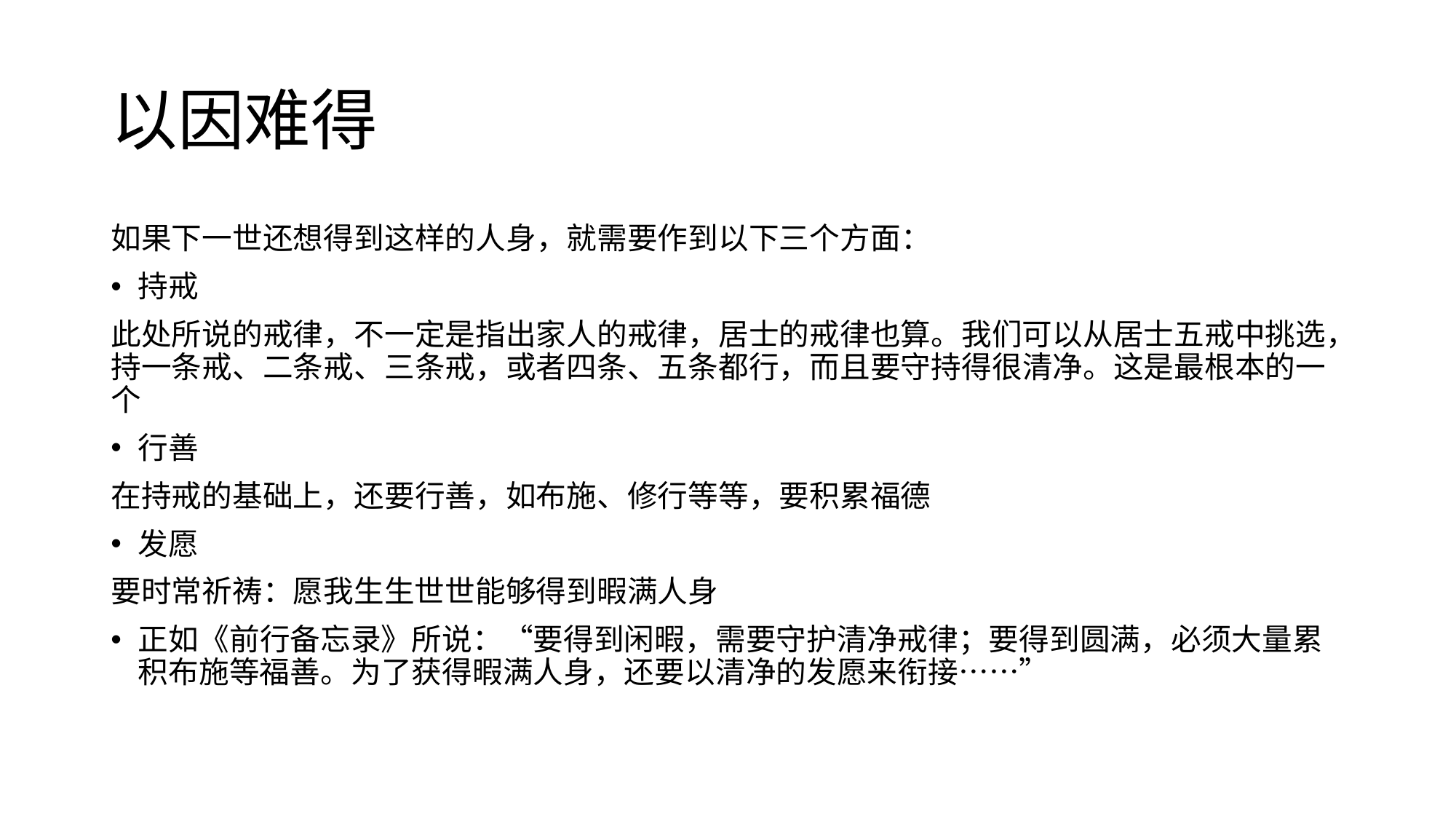

# 以因难得
如果下一世还想得到这样的人身，就需要作到以下三个方面：
持戒
此处所说的戒律，不一定是指出家人的戒律，居士的戒律也算。我们可以从居士五戒中挑选，持一条戒、二条戒、三条戒，或者四条、五条都行，而且要守持得很清净。这是最根本的一个
行善
在持戒的基础上，还要行善，如布施、修行等等，要积累福德
发愿
要时常祈祷：愿我生生世世能够得到暇满人身
正如《前行备忘录》所说：“要得到闲暇，需要守护清净戒律；要得到圆满，必须大量累积布施等福善。为了获得暇满人身，还要以清净的发愿来衔接……”